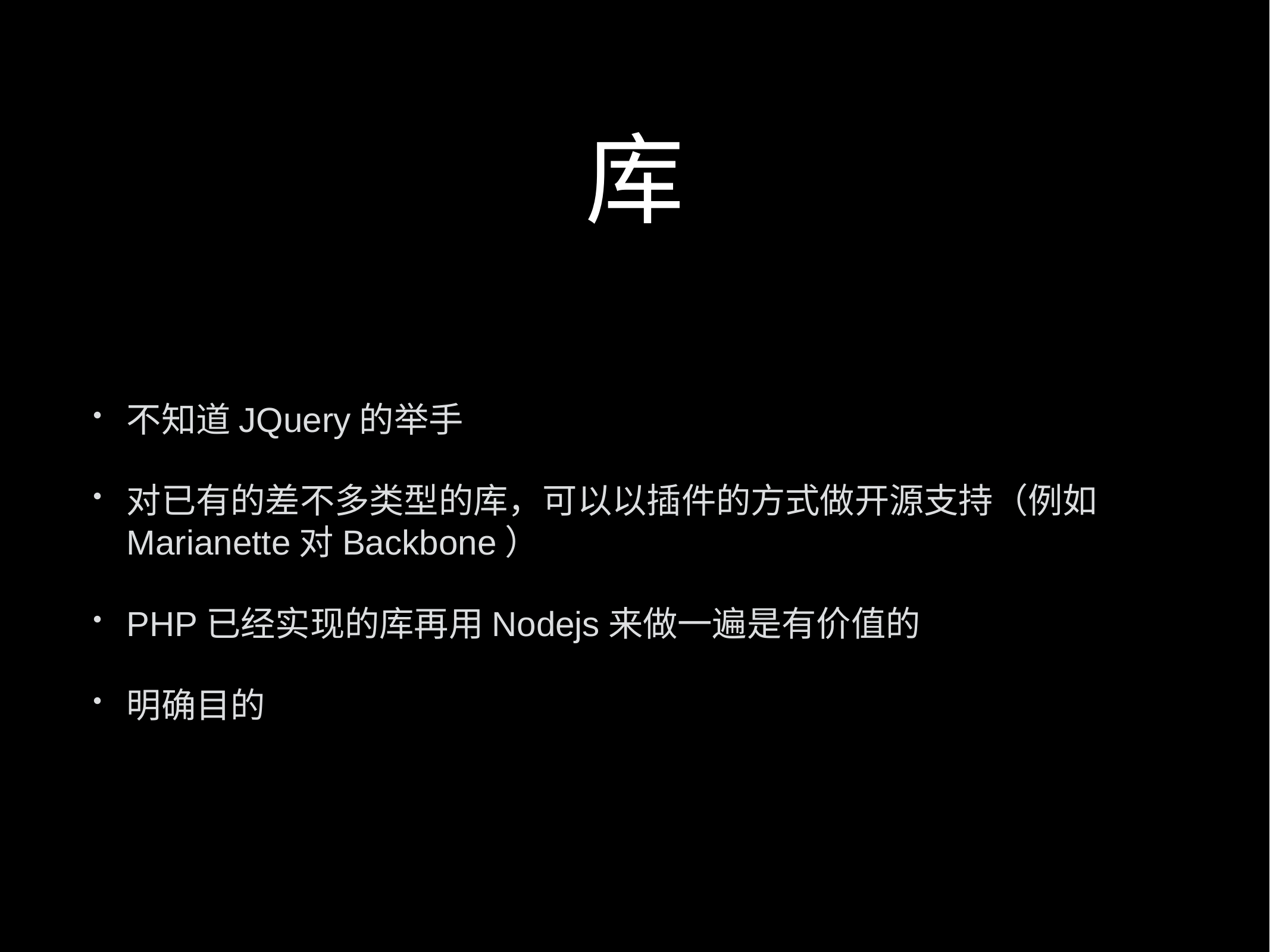

# 库
不知道JQuery的举手
对已有的差不多类型的库，可以以插件的方式做开源支持（例如Marianette对Backbone）
PHP已经实现的库再用Nodejs来做一遍是有价值的
明确目的